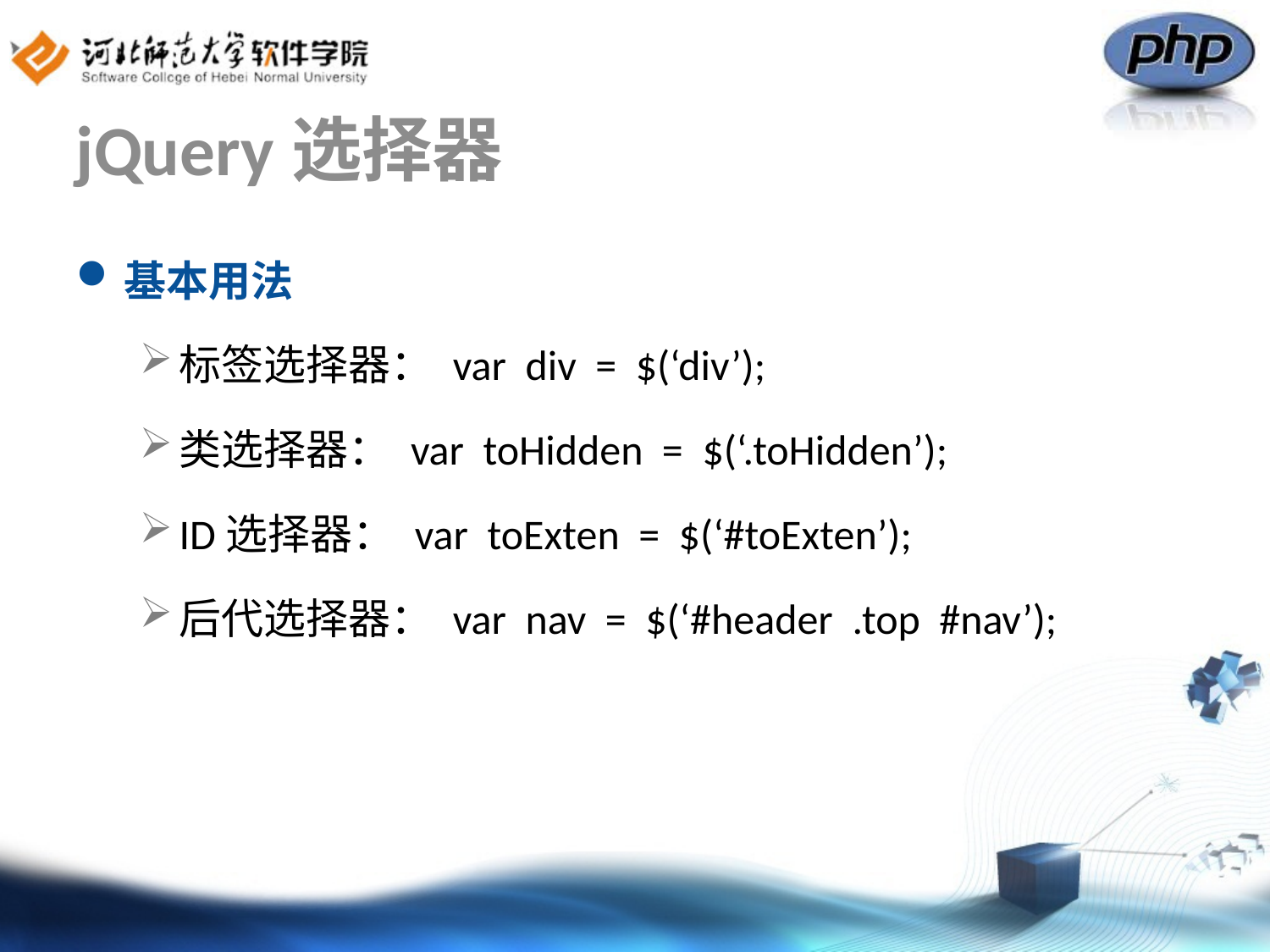

# jQuery选择器
基本用法
标签选择器： var  div  =  $(‘div’);
类选择器： var  toHidden  =  $(‘.toHidden’);
ID选择器： var  toExten  =  $(‘#toExten’);
后代选择器： var  nav  =  $(‘#header  .top  #nav’);